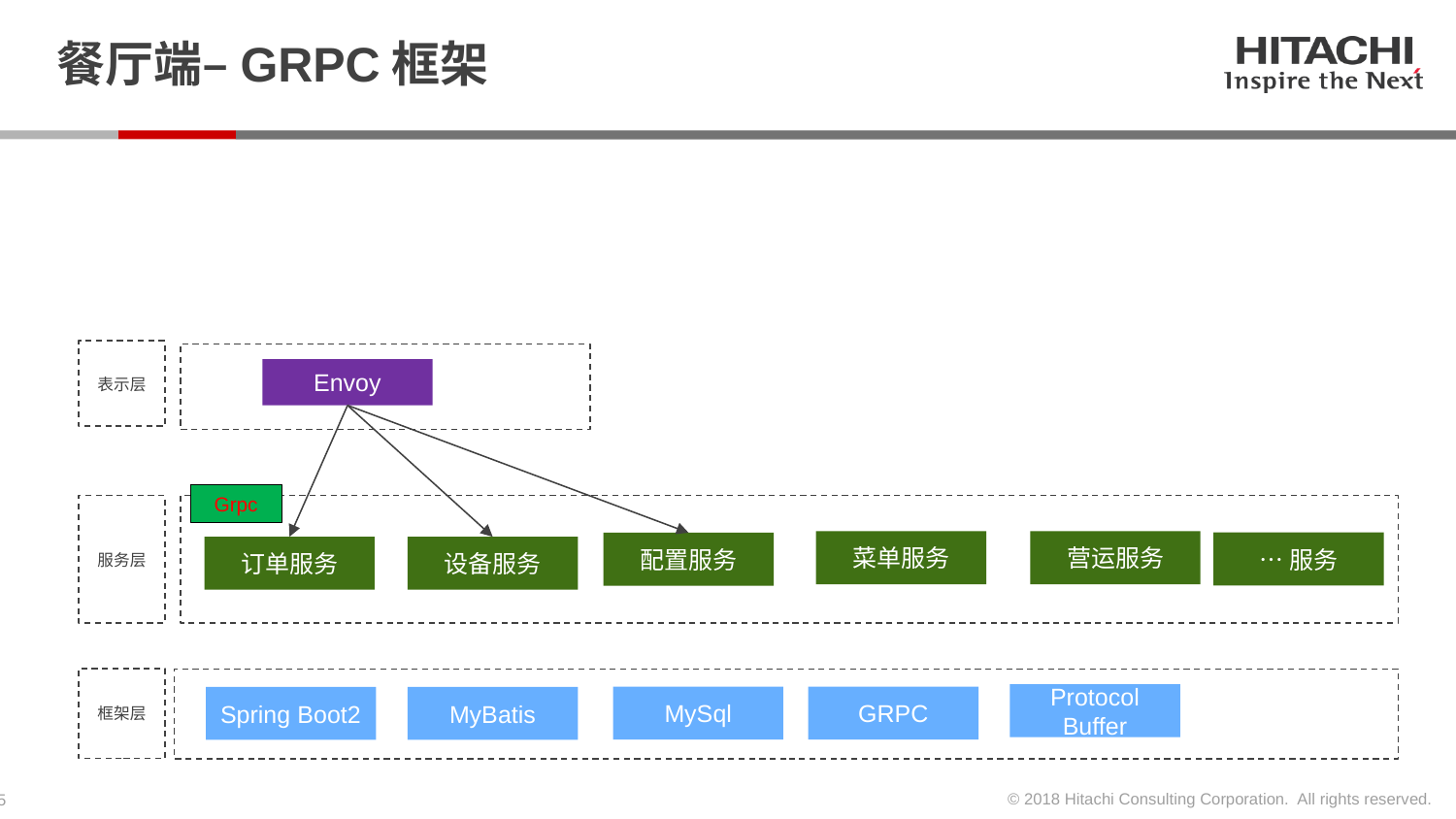

# 餐厅端–GRPC框架
表示层

Envoy
Grpc
服务层

菜单服务
营运服务
…服务
配置服务
订单服务
设备服务
框架层

Protocol Buffer
GRPC
MySql
Spring Boot2
MyBatis